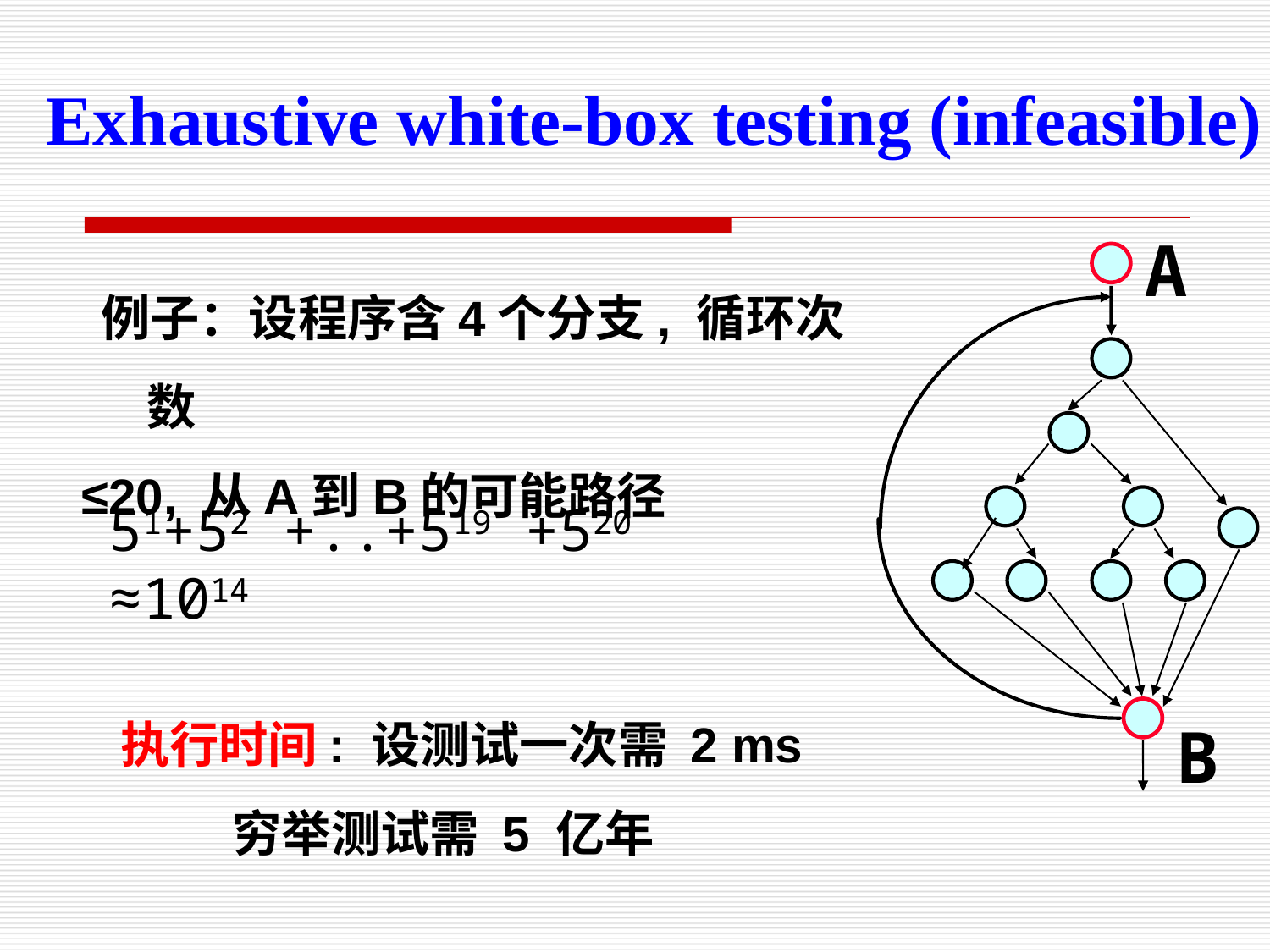

Exhaustive white-box testing (infeasible)
A

 例子：设程序含4个分支, 循环次数
≤20, 从A到B的可能路径

51+52 +..+519 +520
≈1014

B
 执行时间: 设测试一次需 2 ms
           穷举测试需 5 亿年